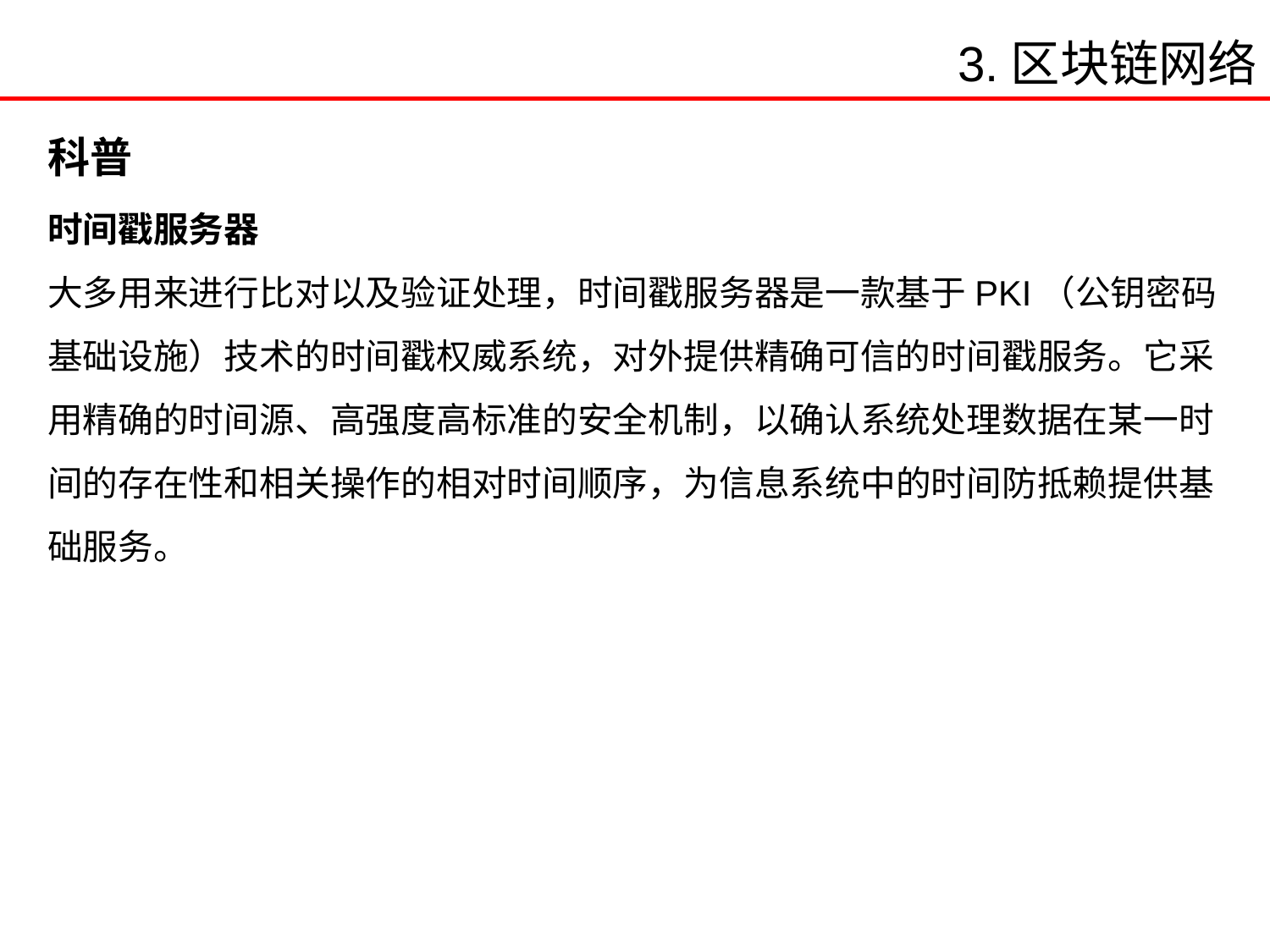

3.区块链网络
科普
时间戳服务器
大多用来进行比对以及验证处理，时间戳服务器是一款基于PKI（公钥密码基础设施）技术的时间戳权威系统，对外提供精确可信的时间戳服务。它采用精确的时间源、高强度高标准的安全机制，以确认系统处理数据在某一时间的存在性和相关操作的相对时间顺序，为信息系统中的时间防抵赖提供基础服务。